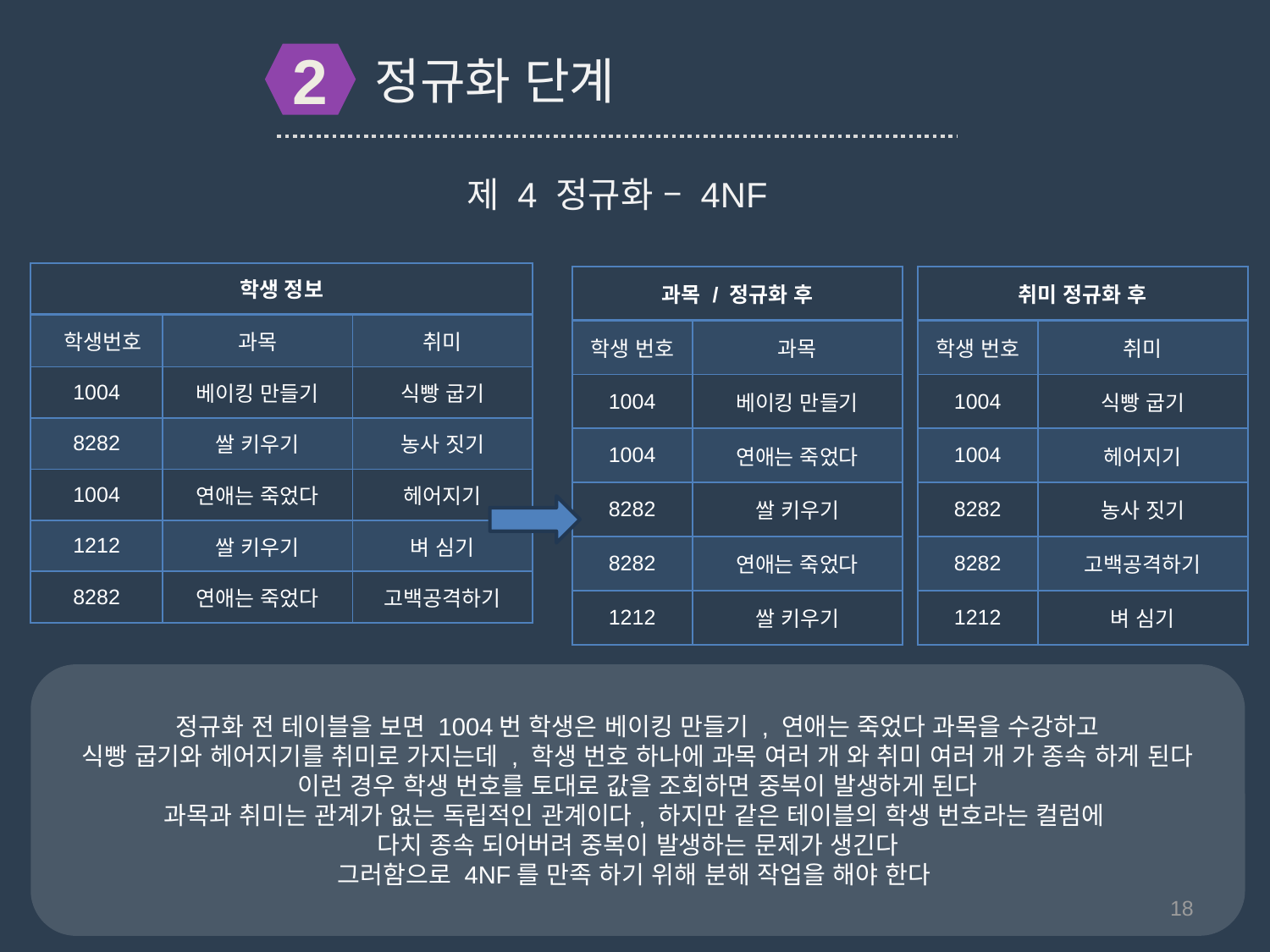

2
정규화 단계
제 4 정규화 – 4NF
| 학생 정보 |  |  |
| --- | --- | --- |
| 학생번호 | 과목 | 취미 |
| 1004 | 베이킹 만들기 | 식빵 굽기 |
| 8282 | 쌀 키우기 | 농사 짓기 |
| 1004 | 연애는 죽었다 | 헤어지기 |
| 1212 | 쌀 키우기 | 벼 심기 |
| 8282 | 연애는 죽었다 | 고백공격하기 |
| 과목 / 정규화 후 |  |
| --- | --- |
| 학생 번호 | 과목 |
| 1004 | 베이킹 만들기 |
| 1004 | 연애는 죽었다 |
| 8282 | 쌀 키우기 |
| 8282 | 연애는 죽었다 |
| 1212 | 쌀 키우기 |
| 취미 정규화 후 |  |
| --- | --- |
| 학생 번호 | 취미 |
| 1004 | 식빵 굽기 |
| 1004 | 헤어지기 |
| 8282 | 농사 짓기 |
| 8282 | 고백공격하기 |
| 1212 | 벼 심기 |

정규화 전 테이블을 보면 1004번 학생은 베이킹 만들기 , 연애는 죽었다 과목을 수강하고
식빵 굽기와 헤어지기를 취미로 가지는데 , 학생 번호 하나에 과목 여러 개 와 취미 여러 개 가 종속 하게 된다
이런 경우 학생 번호를 토대로 값을 조회하면 중복이 발생하게 된다
과목과 취미는 관계가 없는 독립적인 관계이다, 하지만 같은 테이블의 학생 번호라는 컬럼에
다치 종속 되어버려 중복이 발생하는 문제가 생긴다
그러함으로 4NF를 만족 하기 위해 분해 작업을 해야 한다
18